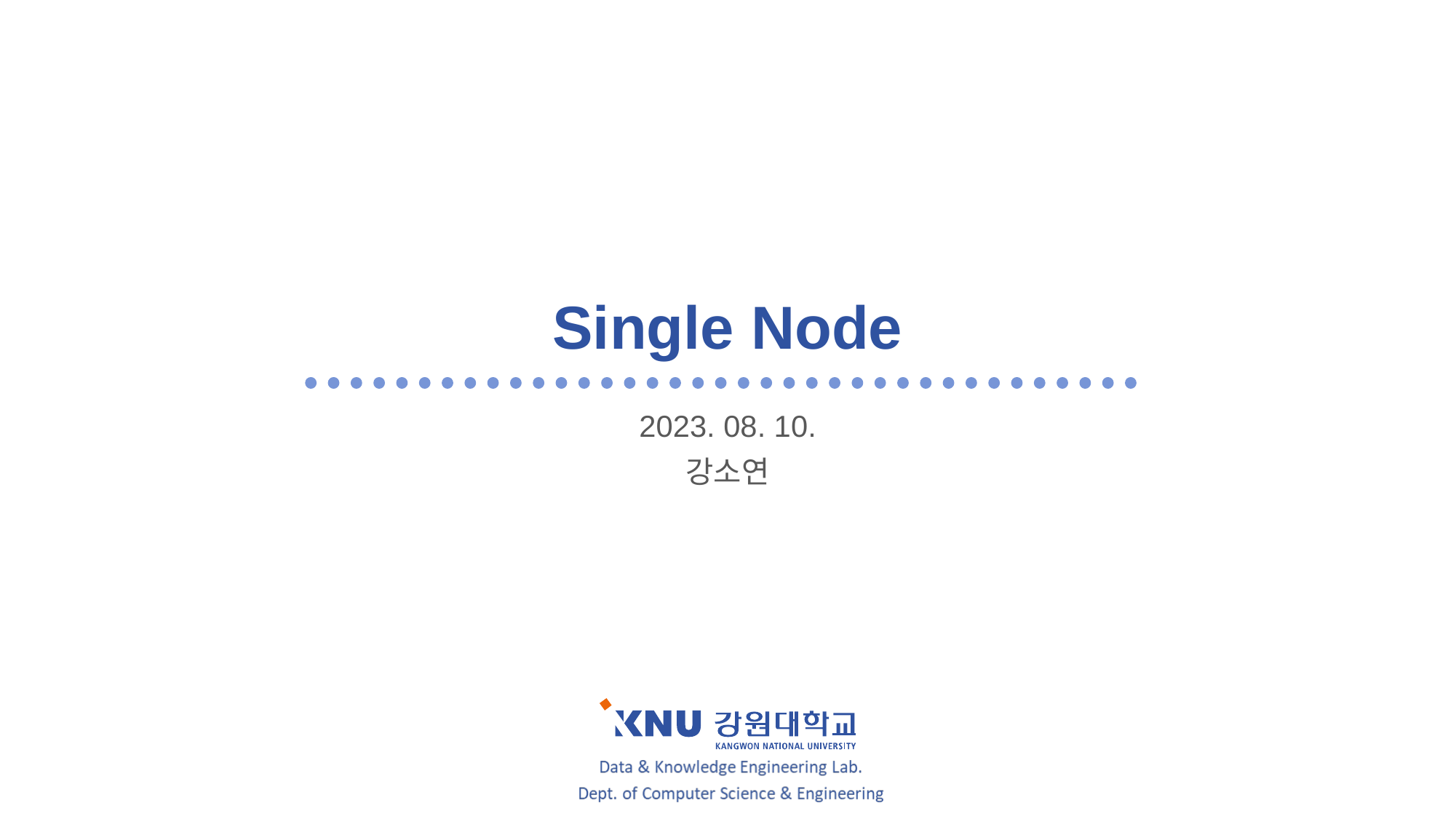

# Single Node
2023. 08. 10.
강소연